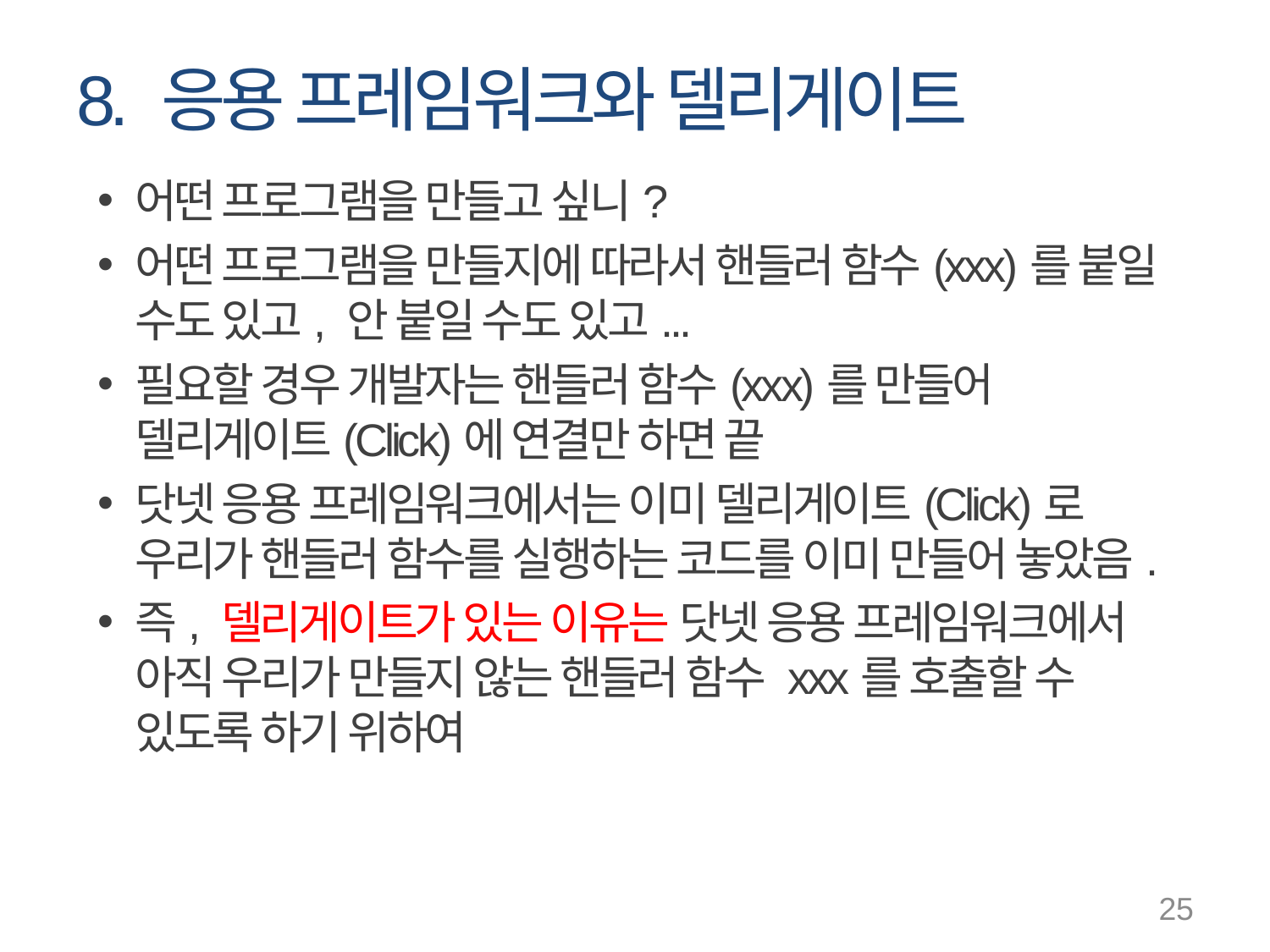

# 8. 응용 프레임워크와 델리게이트
어떤 프로그램을 만들고 싶니?
어떤 프로그램을 만들지에 따라서 핸들러 함수(xxx)를 붙일 수도 있고, 안 붙일 수도 있고...
필요할 경우 개발자는 핸들러 함수(xxx)를 만들어 델리게이트(Click)에 연결만 하면 끝
닷넷 응용 프레임워크에서는 이미 델리게이트(Click)로 우리가 핸들러 함수를 실행하는 코드를 이미 만들어 놓았음.
즉, 델리게이트가 있는 이유는 닷넷 응용 프레임워크에서 아직 우리가 만들지 않는 핸들러 함수 xxx를 호출할 수 있도록 하기 위하여
25